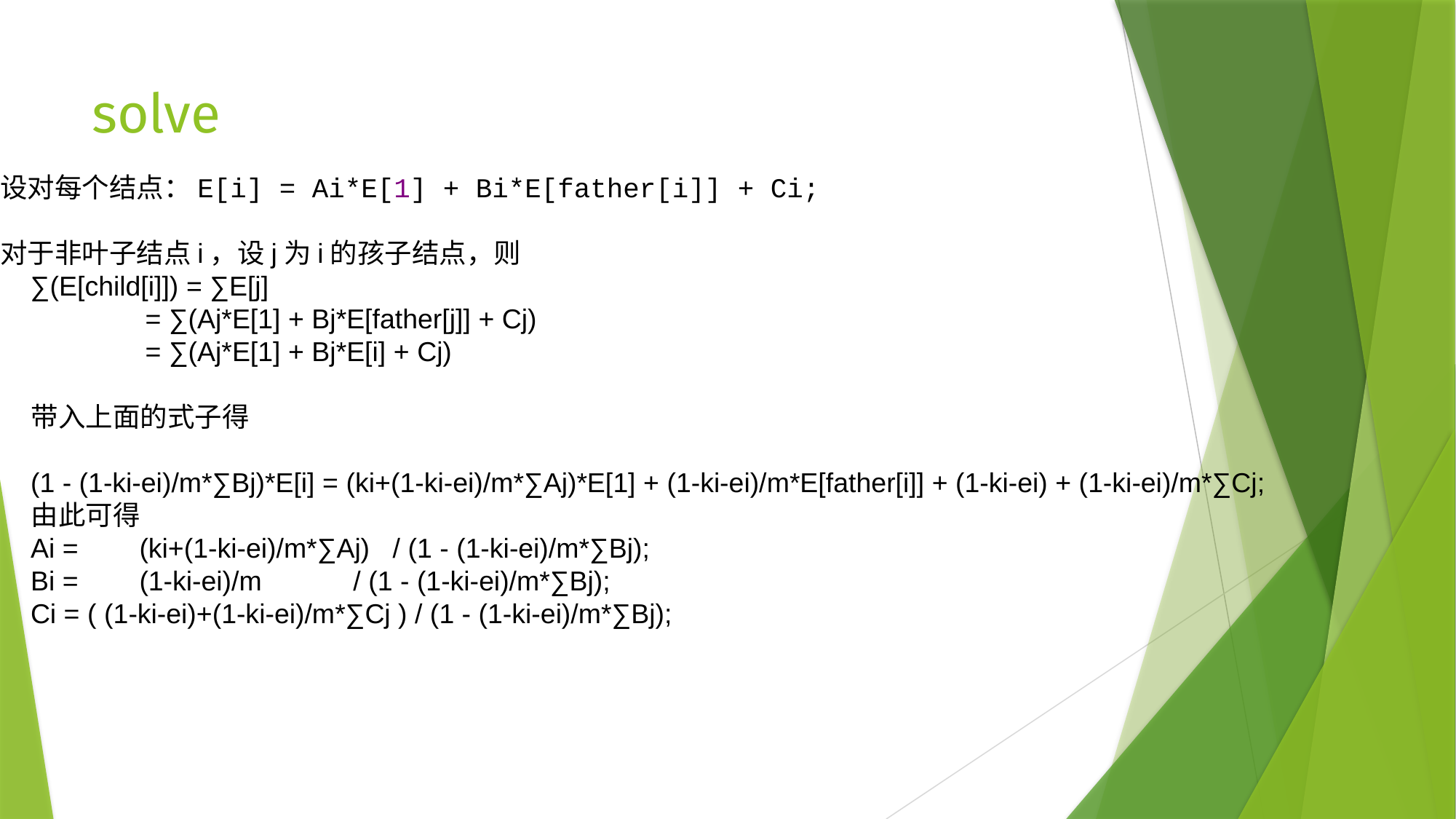

# solve
设对每个结点：E[i] = Ai*E[1] + Bi*E[father[i]] + Ci;

对于非叶子结点i，设j为i的孩子结点，则
    ∑(E[child[i]]) = ∑E[j]
                   = ∑(Aj*E[1] + Bj*E[father[j]] + Cj)
                   = ∑(Aj*E[1] + Bj*E[i] + Cj)

    带入上面的式子得

    (1 - (1-ki-ei)/m*∑Bj)*E[i] = (ki+(1-ki-ei)/m*∑Aj)*E[1] + (1-ki-ei)/m*E[father[i]] + (1-ki-ei) + (1-ki-ei)/m*∑Cj;
    由此可得
    Ai =        (ki+(1-ki-ei)/m*∑Aj)   / (1 - (1-ki-ei)/m*∑Bj);
    Bi =        (1-ki-ei)/m            / (1 - (1-ki-ei)/m*∑Bj);
    Ci = ( (1-ki-ei)+(1-ki-ei)/m*∑Cj ) / (1 - (1-ki-ei)/m*∑Bj);